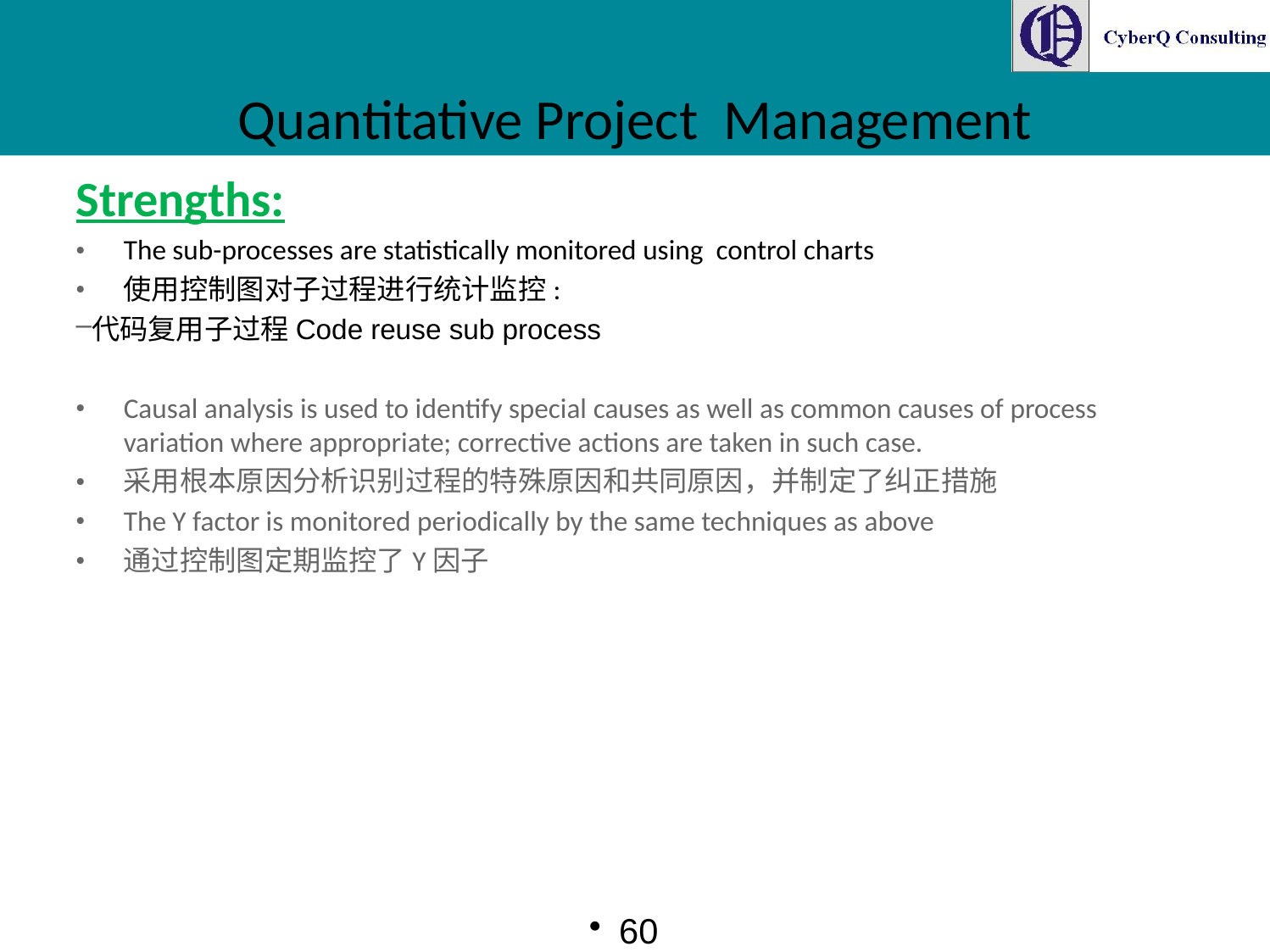

# Quantitative Project  Management
Strengths:
The sub-processes are statistically monitored using  control charts
使用控制图对子过程进行统计监控:
代码复用子过程Code reuse sub process

Causal analysis is used to identify special causes as well as common causes of process variation where appropriate; corrective actions are taken in such case.
采用根本原因分析识别过程的特殊原因和共同原因，并制定了纠正措施
The Y factor is monitored periodically by the same techniques as above
通过控制图定期监控了Y因子
60